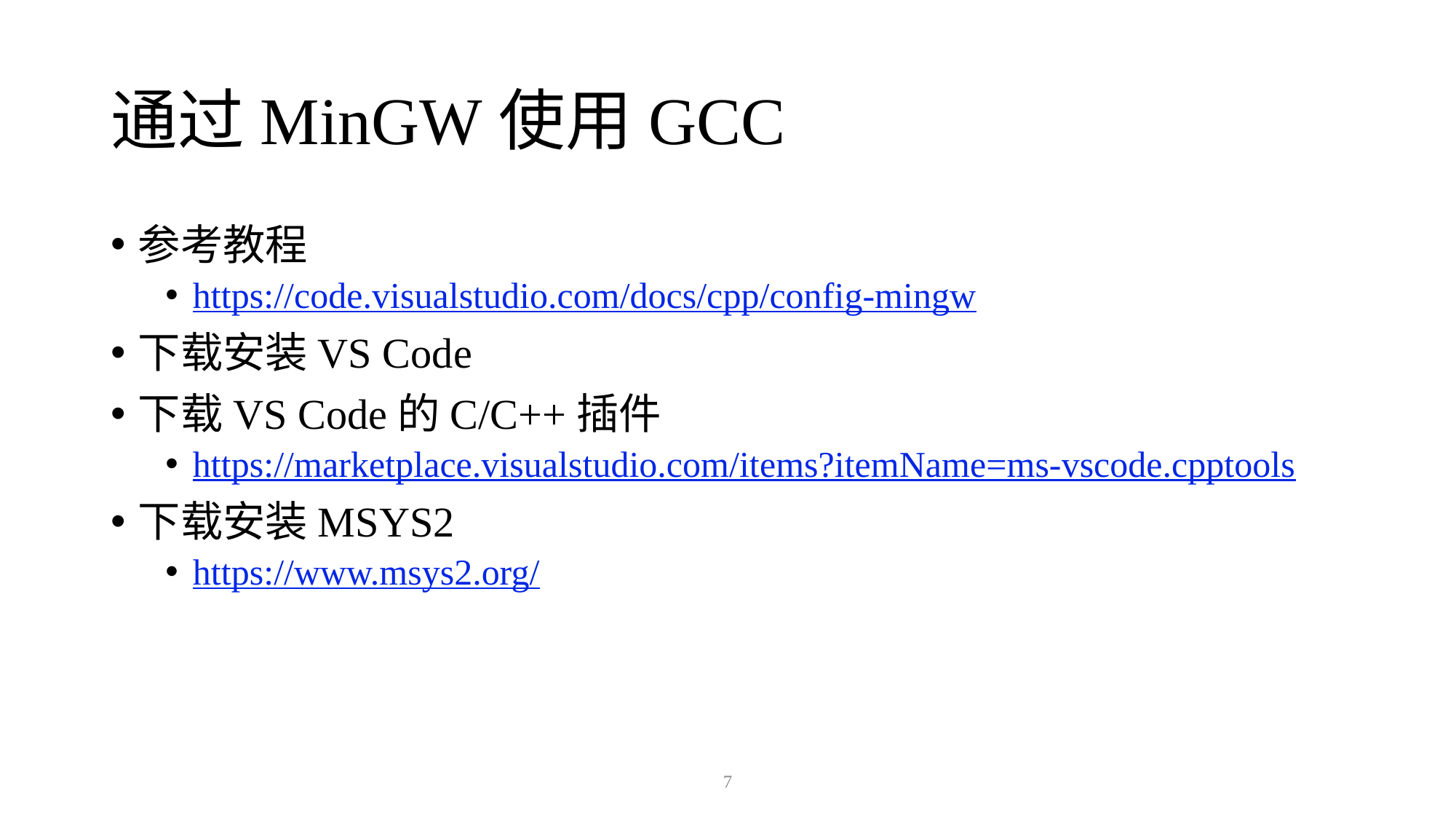

# 通过MinGW使用GCC
参考教程
https://code.visualstudio.com/docs/cpp/config-mingw
下载安装VS Code
下载VS Code的C/C++插件
https://marketplace.visualstudio.com/items?itemName=ms-vscode.cpptools
下载安装MSYS2
https://www.msys2.org/
7